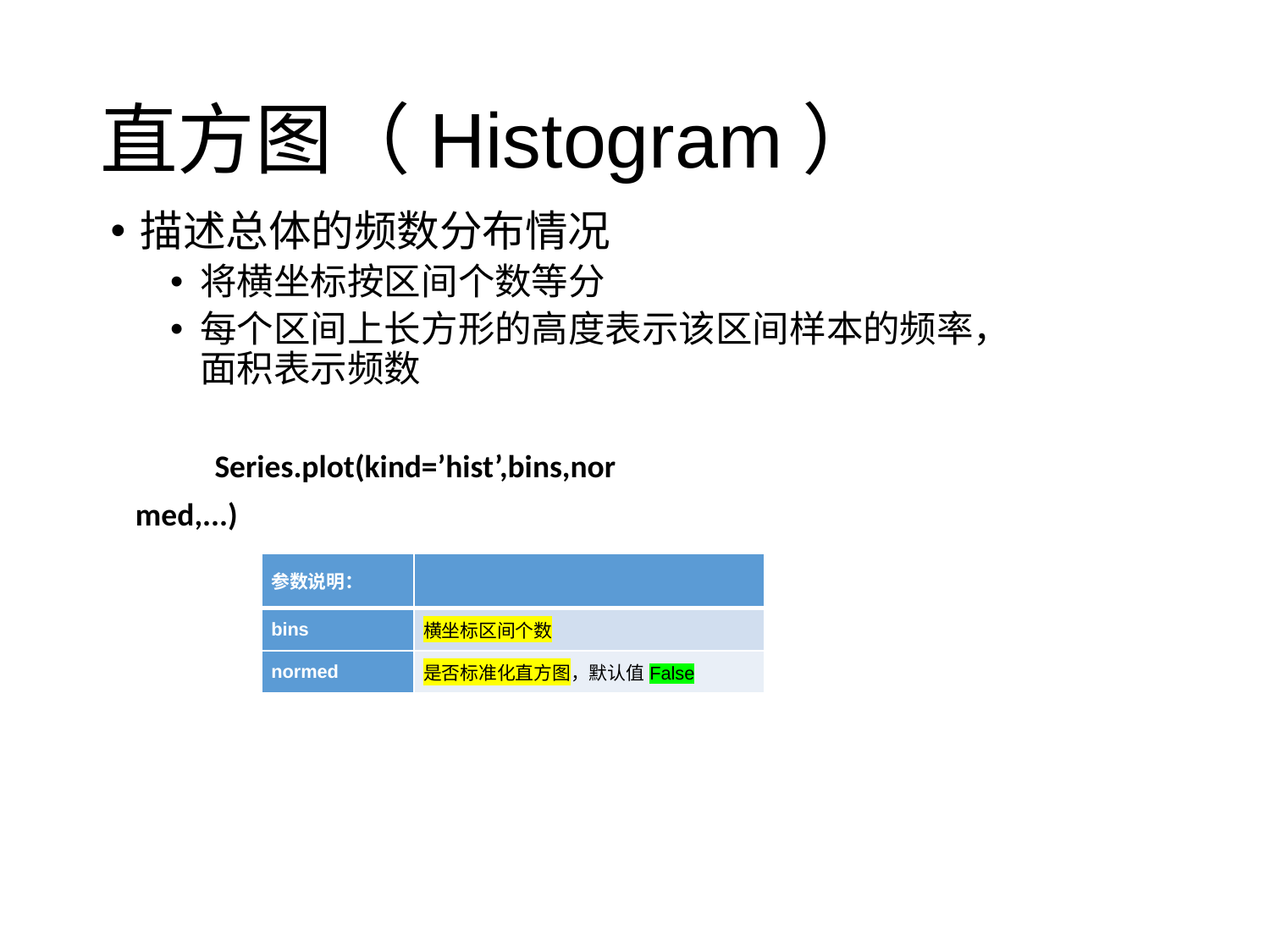

# 直方图（Histogram）
描述总体的频数分布情况
将横坐标按区间个数等分
每个区间上长方形的高度表示该区间样本的频率，面积表示频数

Series.plot(kind=’hist’,bins,normed,...)
| 参数说明： |  |
| --- | --- |
| bins | 横坐标区间个数 |
| normed | 是否标准化直方图，默认值False |